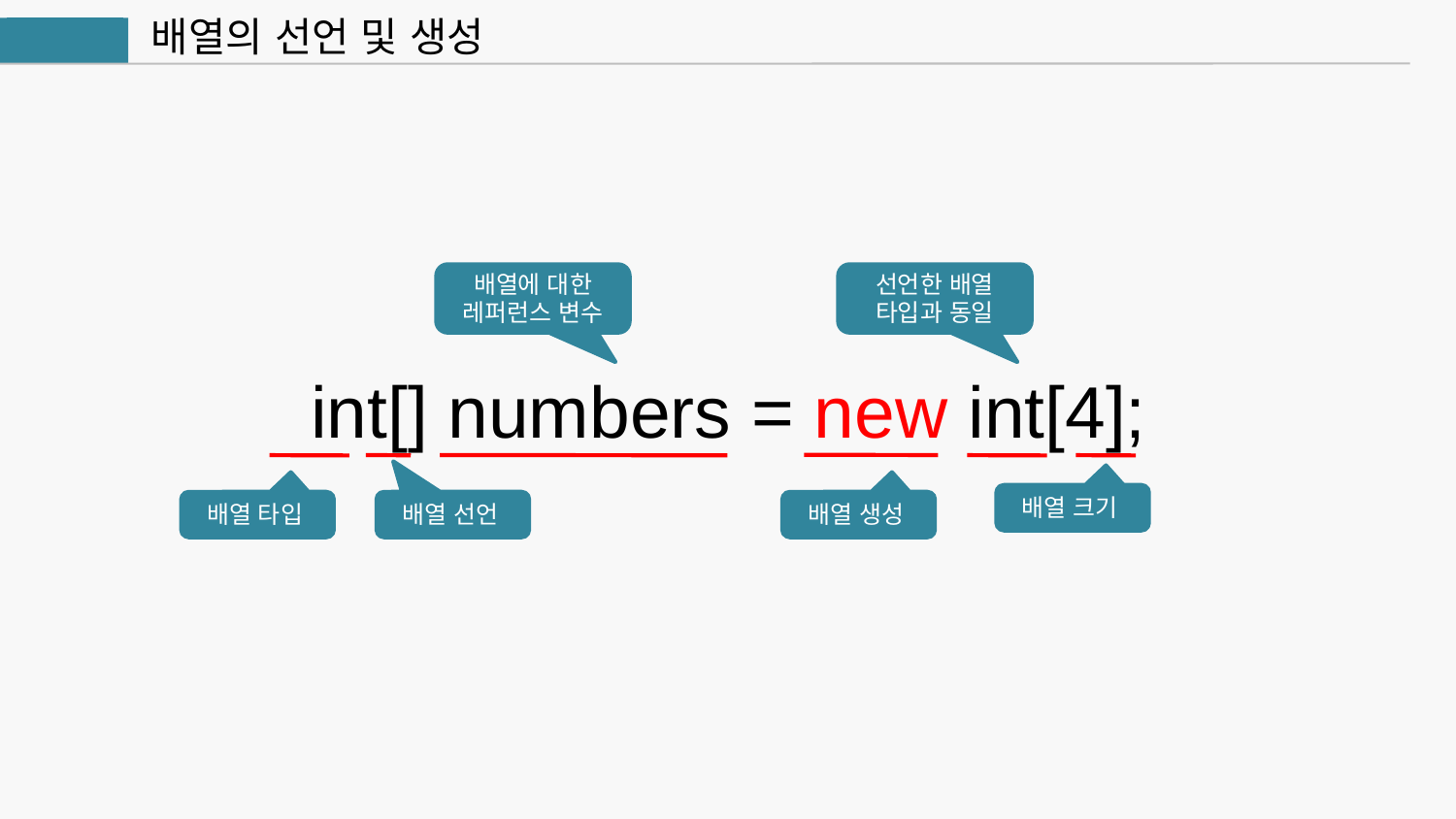

배열의 선언 및 생성

자바
배열에 대한
레퍼런스 변수

선언한 배열
타입과 동일

int[] numbers = new int[4];

배열 크기

배열 타입

배열 선언

배열 생성